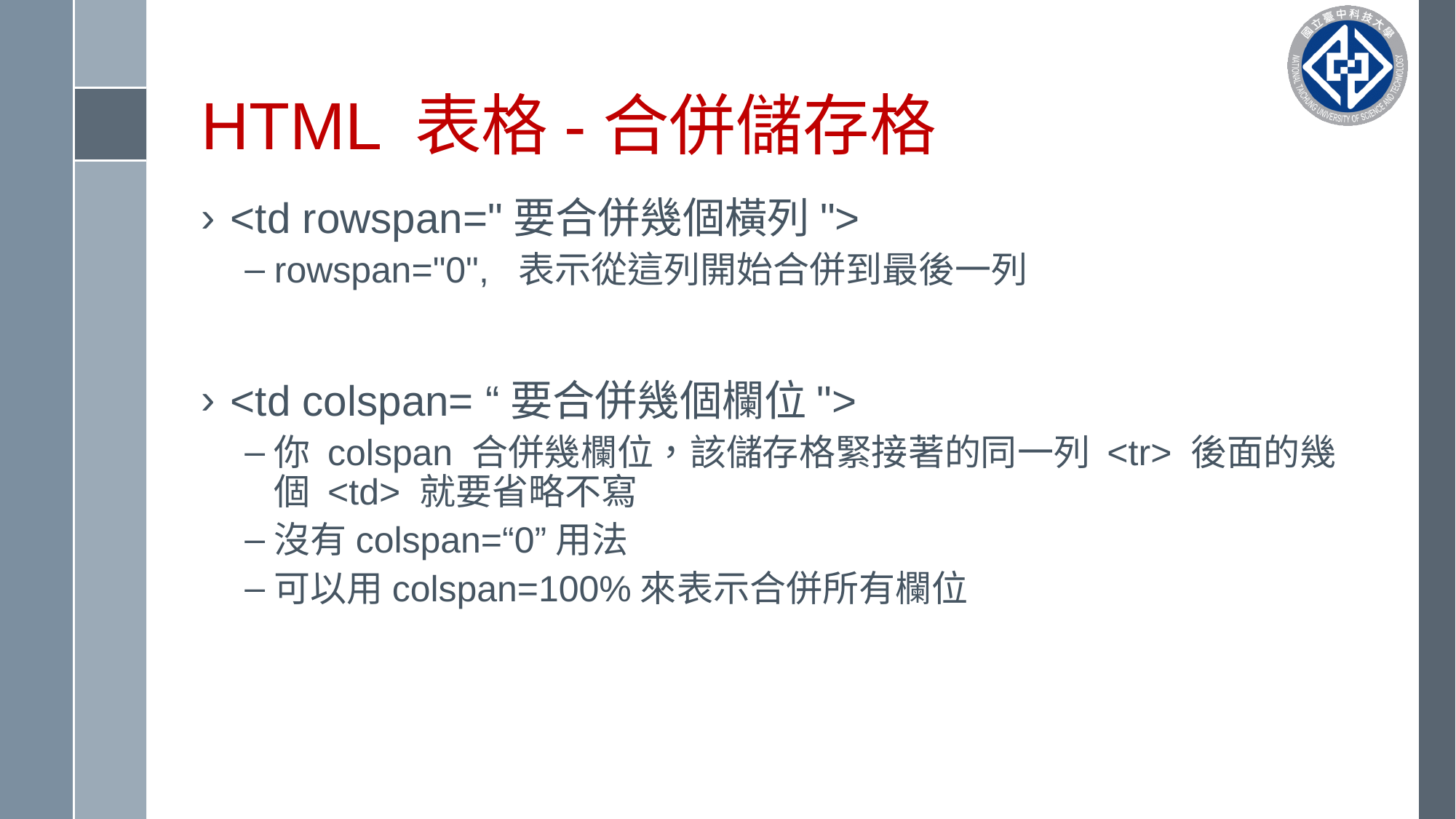

# HTML 表格-合併儲存格
<td rowspan="要合併幾個橫列">
rowspan="0",  表示從這列開始合併到最後一列

<td colspan= “要合併幾個欄位">
你 colspan 合併幾欄位，該儲存格緊接著的同一列 <tr> 後面的幾個 <td> 就要省略不寫
沒有colspan=“0”用法
可以用colspan=100%來表示合併所有欄位